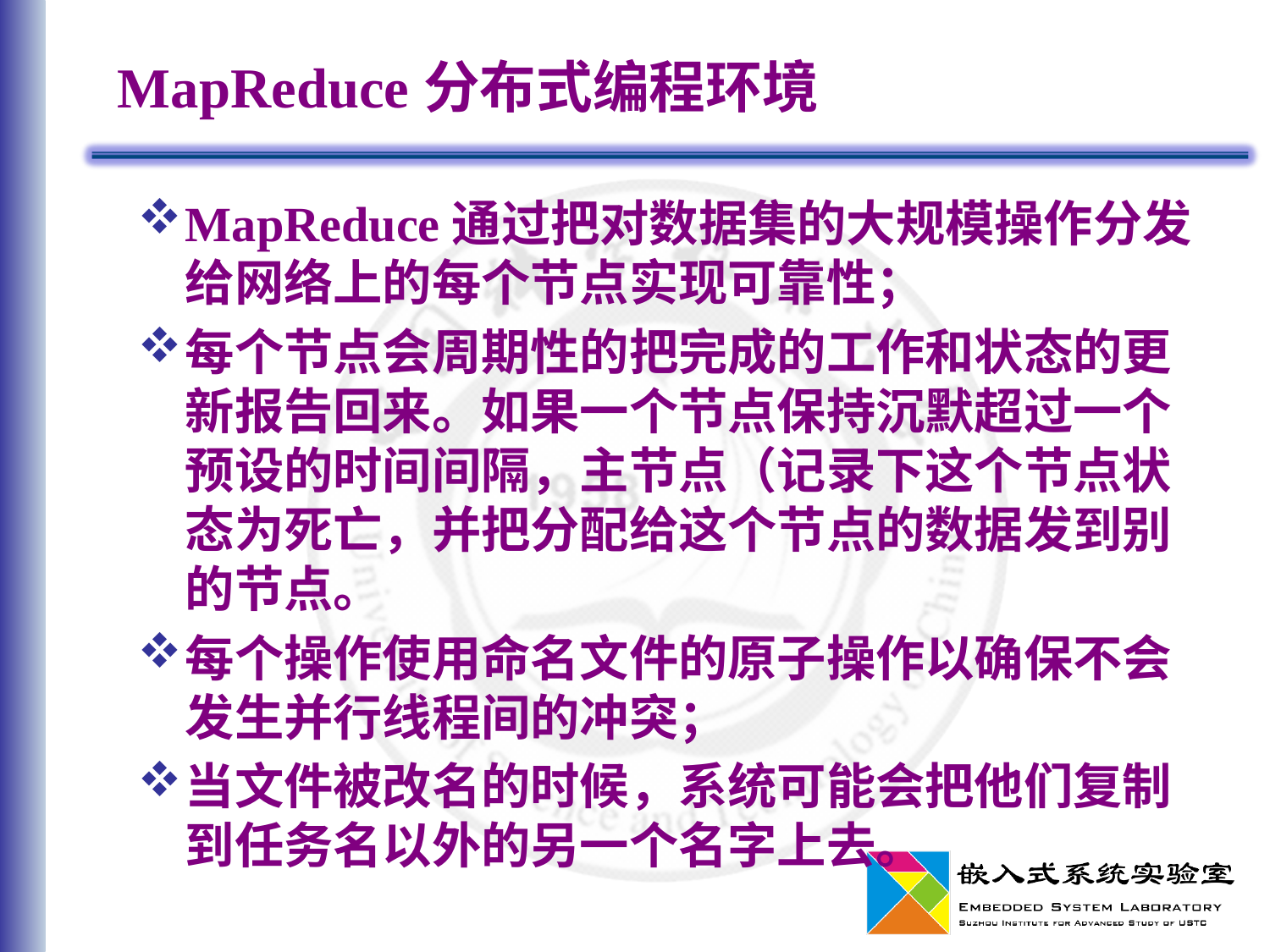

# MapReduce分布式编程环境
MapReduce通过把对数据集的大规模操作分发给网络上的每个节点实现可靠性；
每个节点会周期性的把完成的工作和状态的更新报告回来。如果一个节点保持沉默超过一个预设的时间间隔，主节点（记录下这个节点状态为死亡，并把分配给这个节点的数据发到别的节点。
每个操作使用命名文件的原子操作以确保不会发生并行线程间的冲突；
当文件被改名的时候，系统可能会把他们复制到任务名以外的另一个名字上去。